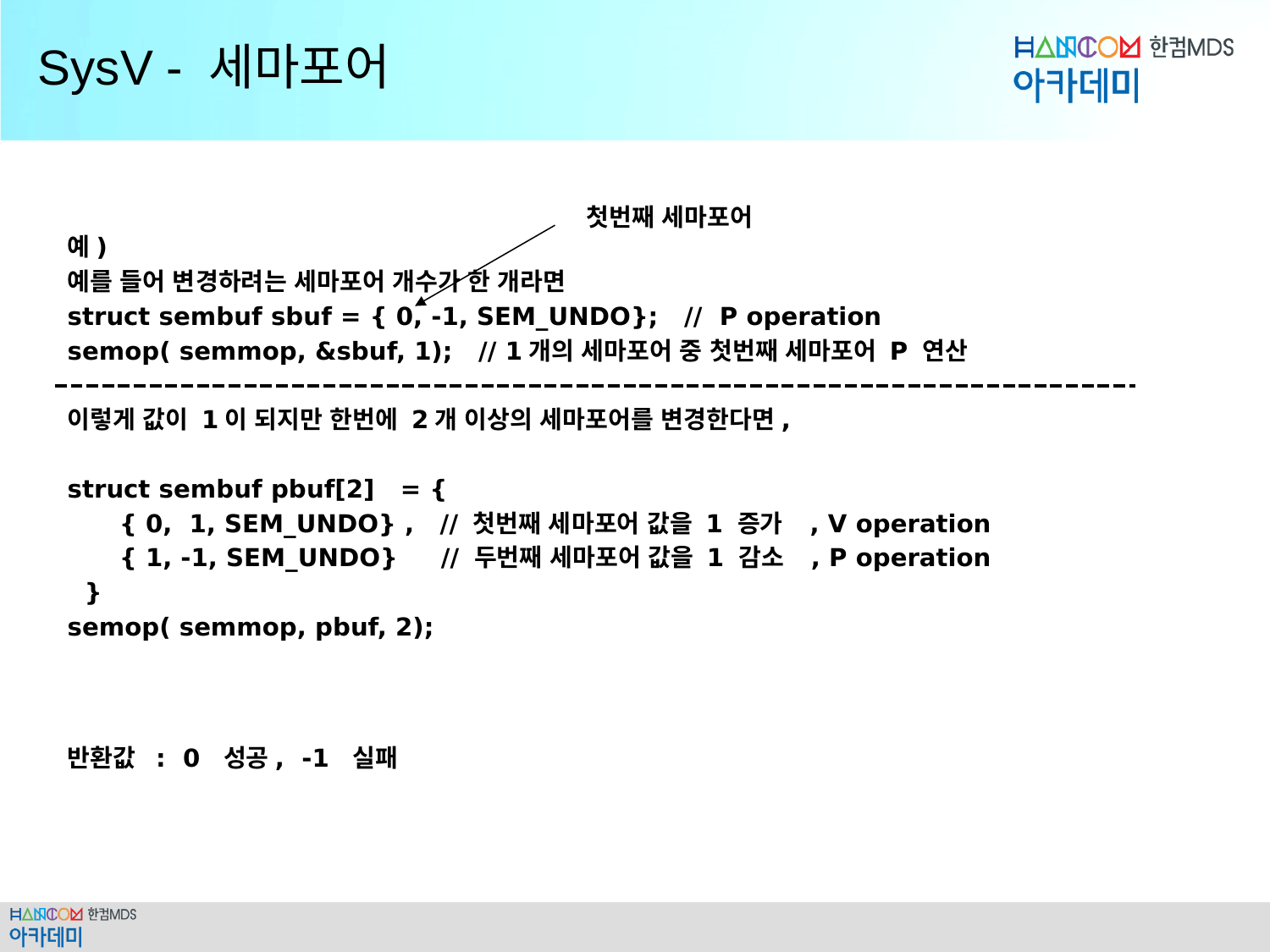

# SysV - 세마포어
첫번째 세마포어
예)
예를 들어 변경하려는 세마포어 개수가 한 개라면
struct sembuf sbuf = { 0, -1, SEM_UNDO};   //  P operation
semop( semmop, &sbuf, 1);   // 1개의 세마포어 중 첫번째 세마포어 P 연산

이렇게 값이 1이 되지만 한번에 2개 이상의 세마포어를 변경한다면,

struct sembuf pbuf[2]   = {
      { 0,  1, SEM_UNDO} ,   // 첫번째 세마포어 값을 1 증가   , V operation
      { 1, -1, SEM_UNDO}     // 두번째 세마포어 값을 1 감소   , P operation
  }
semop( semmop, pbuf, 2);
반환값  :  0  성공,  -1  실패